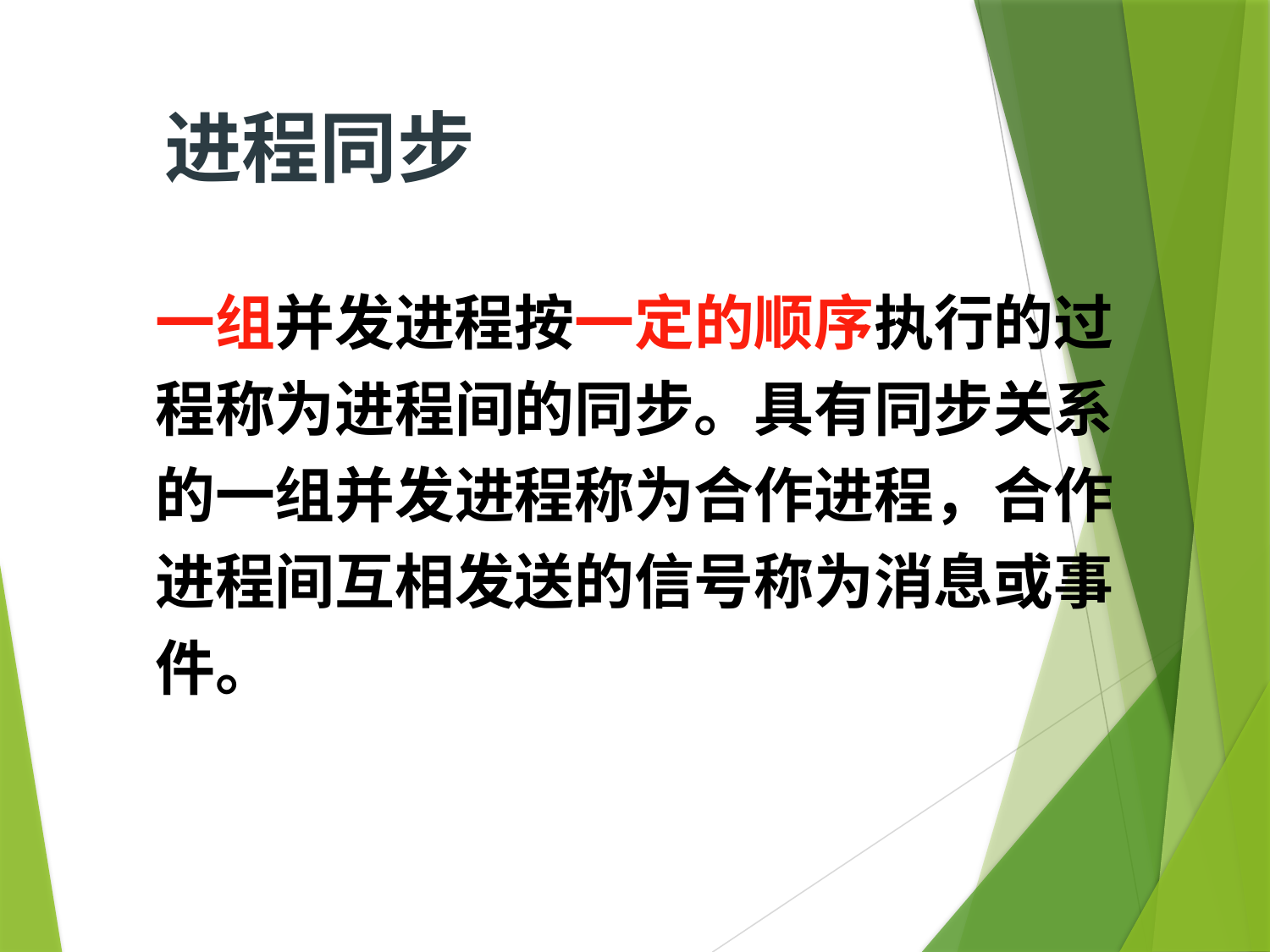

进程同步
	一组并发进程按一定的顺序执行的过程称为进程间的同步。具有同步关系的一组并发进程称为合作进程，合作进程间互相发送的信号称为消息或事件。